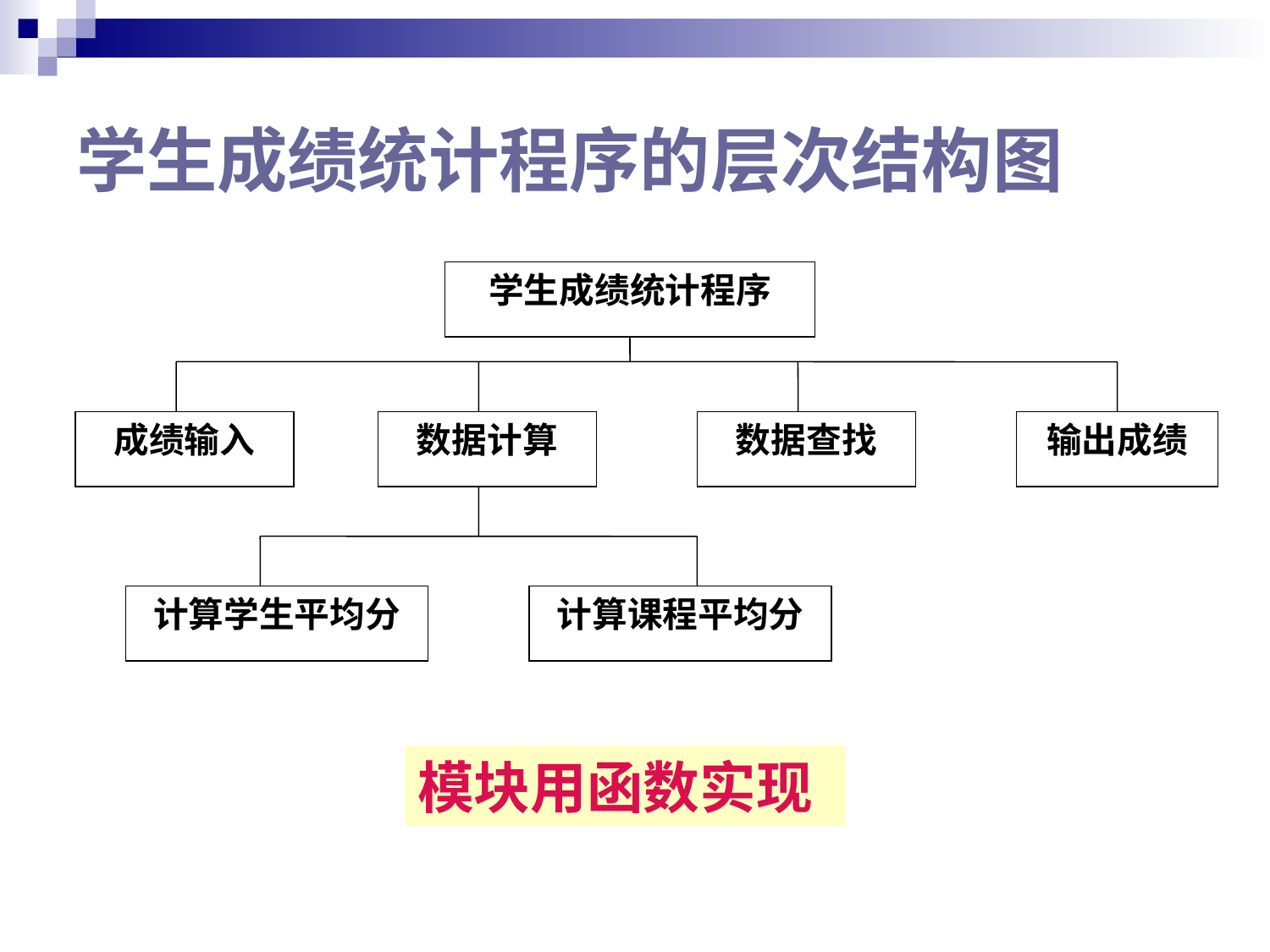

# 学生成绩统计程序的层次结构图

学生成绩统计程序

成绩输入
数据计算
数据查找
输出成绩

计算学生平均分
计算课程平均分
模块用函数实现